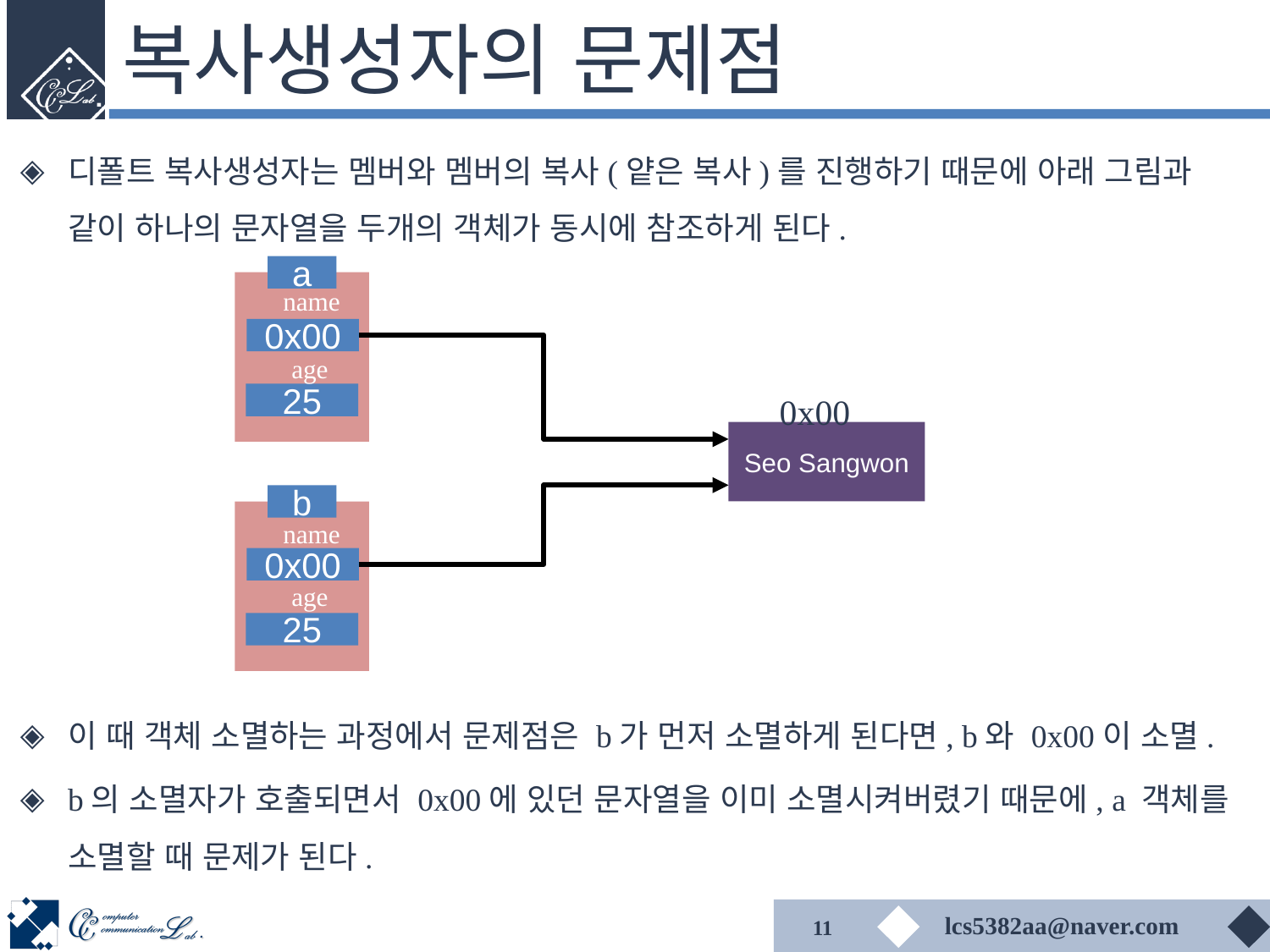

# 복사생성자의 문제점

디폴트 복사생성자는 멤버와 멤버의 복사(얕은 복사)를 진행하기 때문에 아래 그림과 같이 하나의 문자열을 두개의 객체가 동시에 참조하게 된다.

이 때 객체 소멸하는 과정에서 문제점은 b가 먼저 소멸하게 된다면, b와 0x00이 소멸.
b의 소멸자가 호출되면서 0x00에 있던 문자열을 이미 소멸시켜버렸기 때문에, a 객체를 소멸할 때 문제가 된다.

a

name
0x00
age
25
0x00
Seo Sangwon
b

name
0x00
age
25